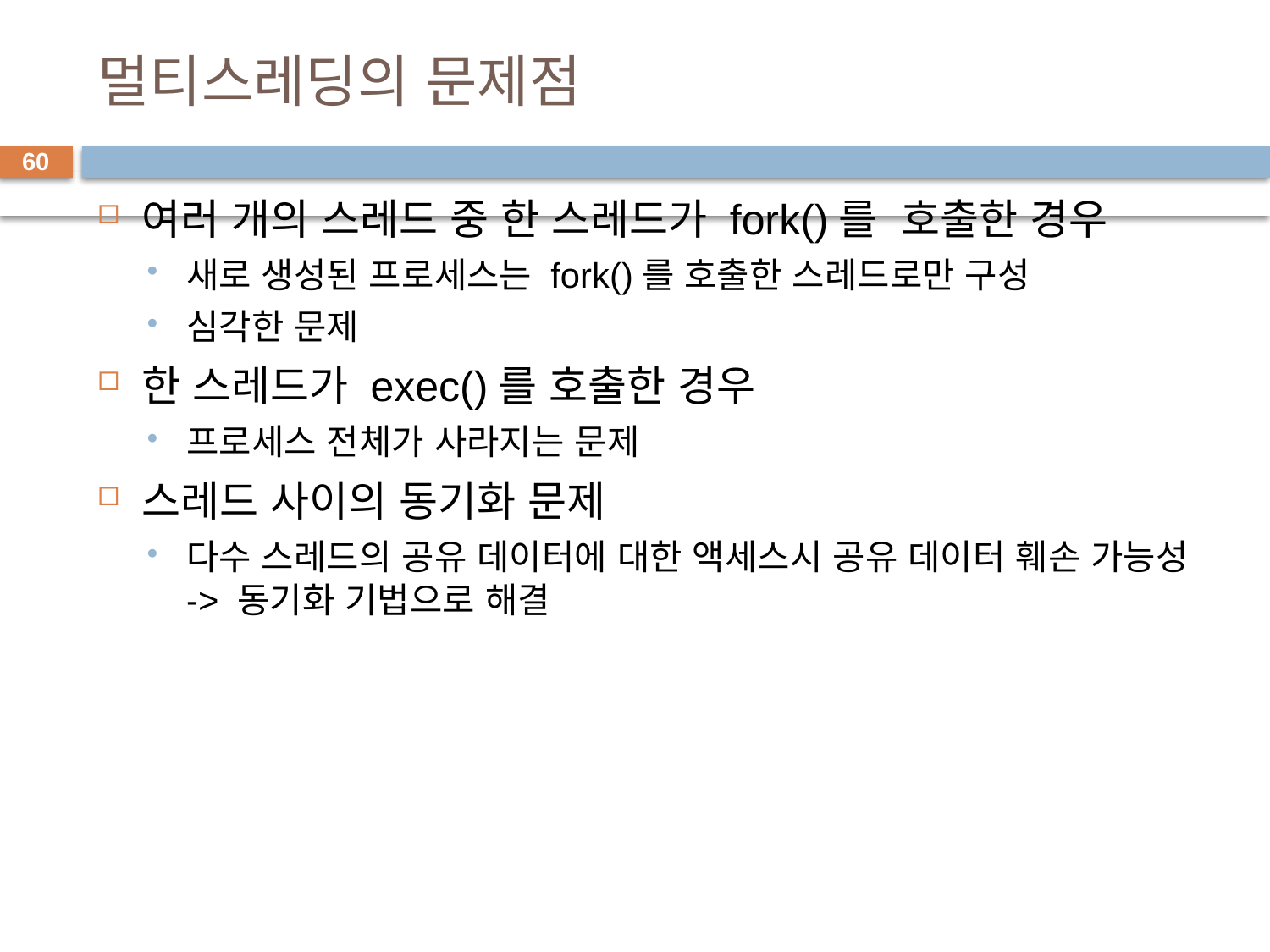

# 멀티스레딩의 문제점
60
여러 개의 스레드 중 한 스레드가 fork()를  호출한 경우
새로 생성된 프로세스는 fork()를 호출한 스레드로만 구성
심각한 문제
한 스레드가 exec()를 호출한 경우
프로세스 전체가 사라지는 문제
스레드 사이의 동기화 문제
다수 스레드의 공유 데이터에 대한 액세스시 공유 데이터 훼손 가능성 -> 동기화 기법으로 해결